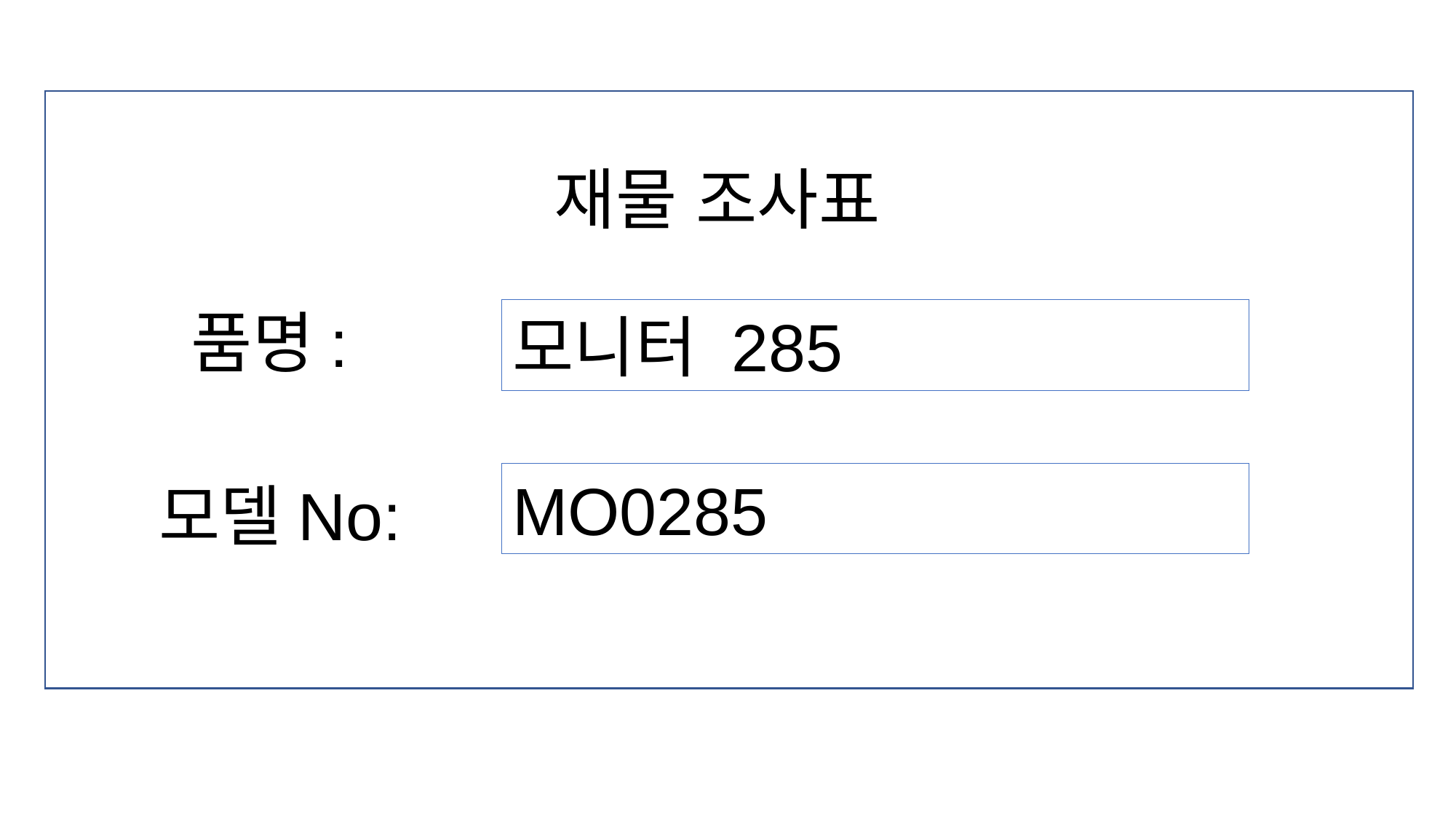

재물 조사표
품명:
모니터 285
MO0285
모델No: